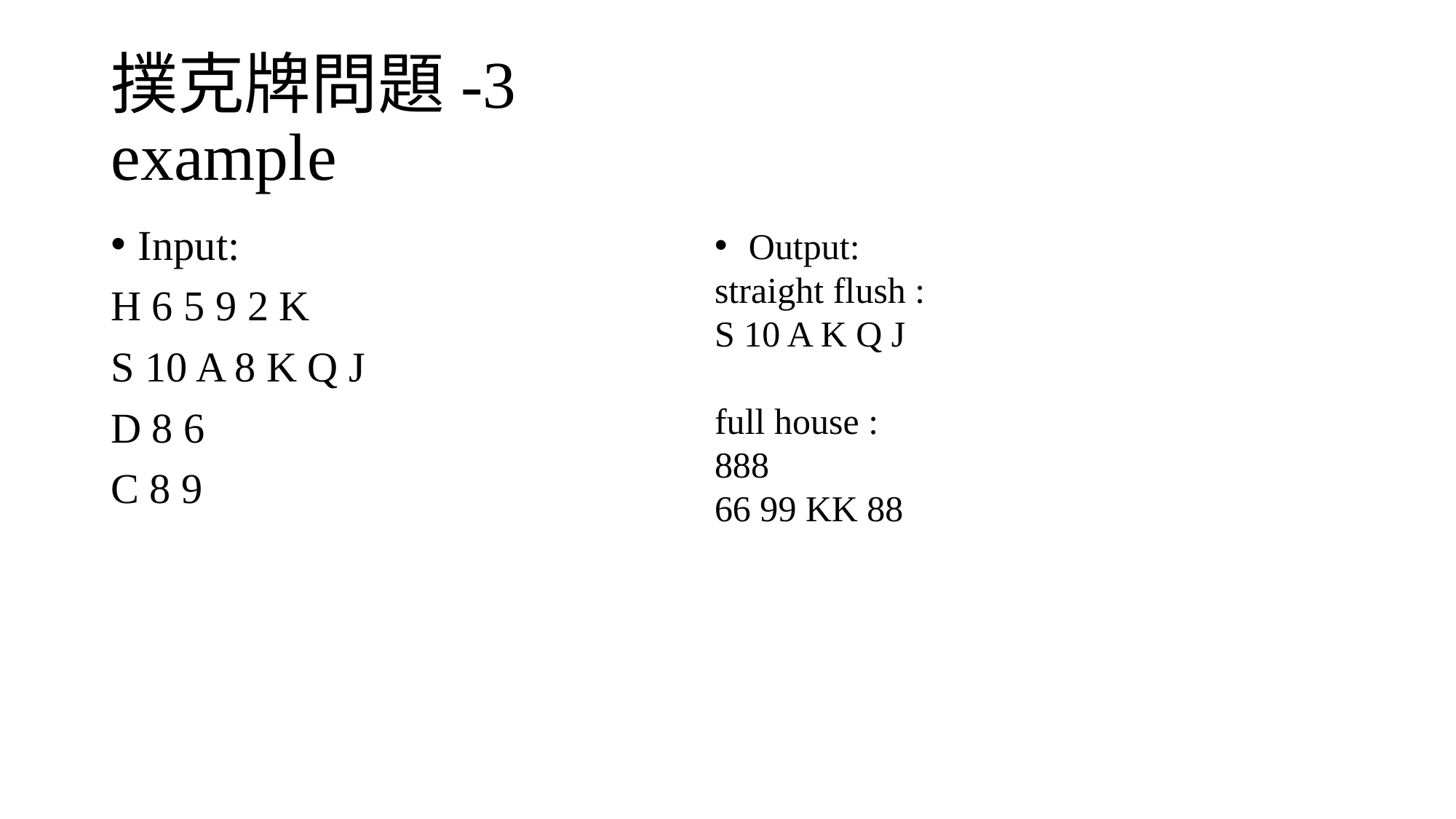

# 撲克牌問題-3 example
Output:
straight flush :
S 10 A K Q J

full house :
888
66 99 KK 88
Input:
H 6 5 9 2 K
S 10 A 8 K Q J
D 8 6
C 8 9